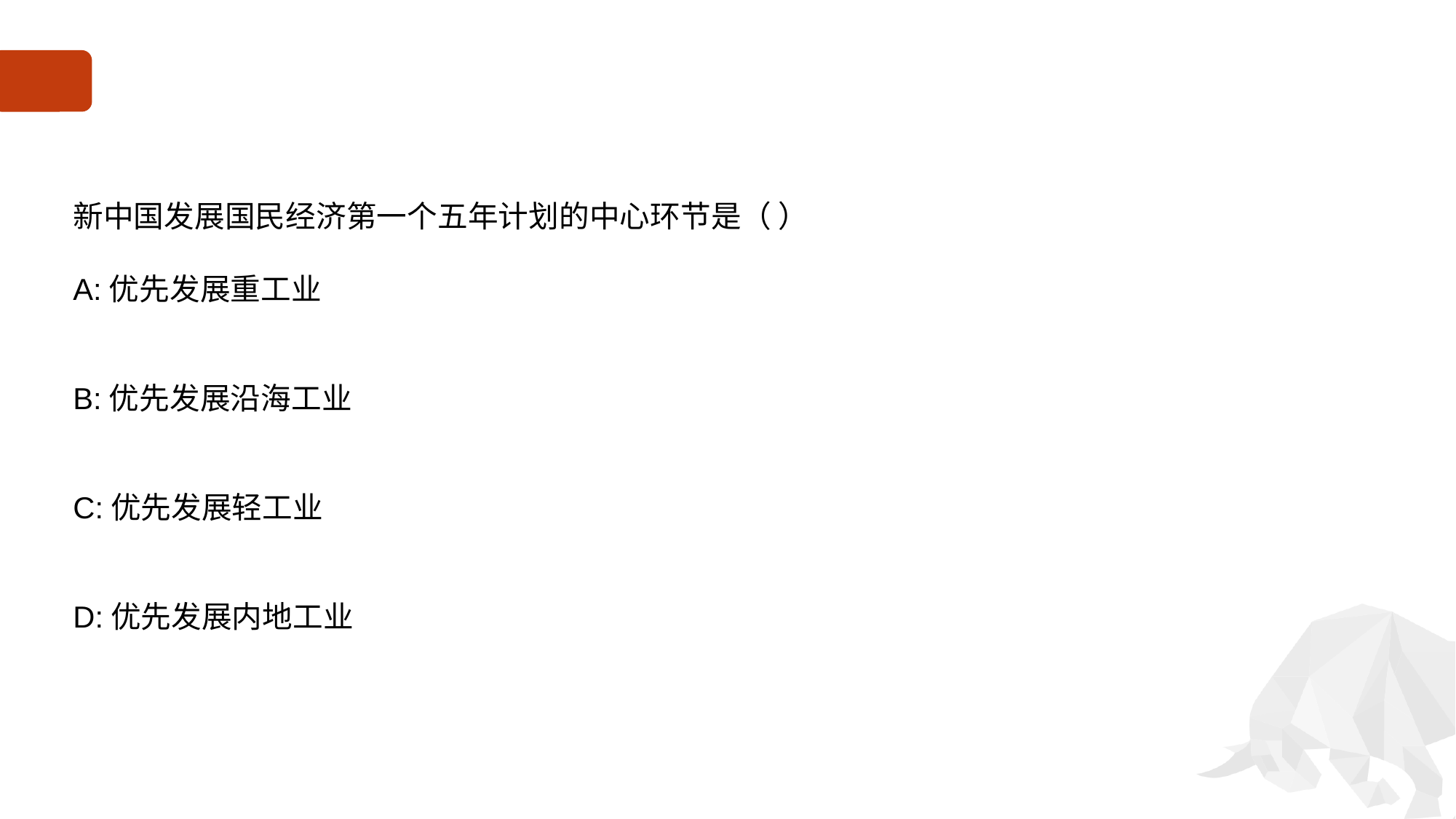

#
新中国发展国民经济第一个五年计划的中心环节是（ ）

A:优先发展重工业

B:优先发展沿海工业

C:优先发展轻工业

D:优先发展内地工业